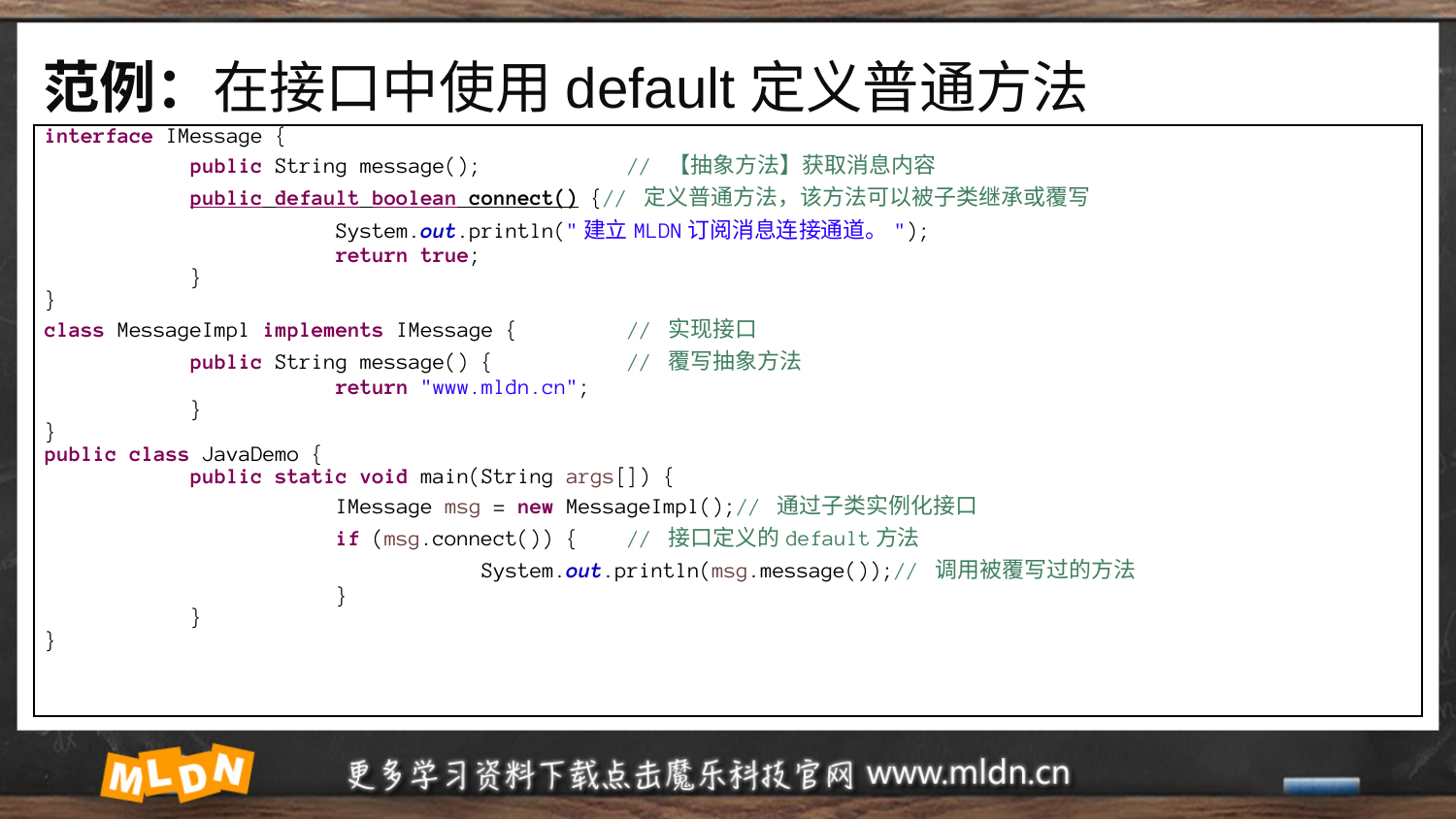

# 范例：在接口中使用default定义普通方法
| interface IMessage { public String message(); // 【抽象方法】获取消息内容 public default boolean connect() {// 定义普通方法，该方法可以被子类继承或覆写 System.out.println("建立MLDN订阅消息连接通道。"); return true; } } class MessageImpl implements IMessage { // 实现接口 public String message() { // 覆写抽象方法 return "www.mldn.cn"; } } public class JavaDemo { public static void main(String args[]) { IMessage msg = new MessageImpl();// 通过子类实例化接口 if (msg.connect()) { // 接口定义的default方法 System.out.println(msg.message());// 调用被覆写过的方法 } } } |
| --- |